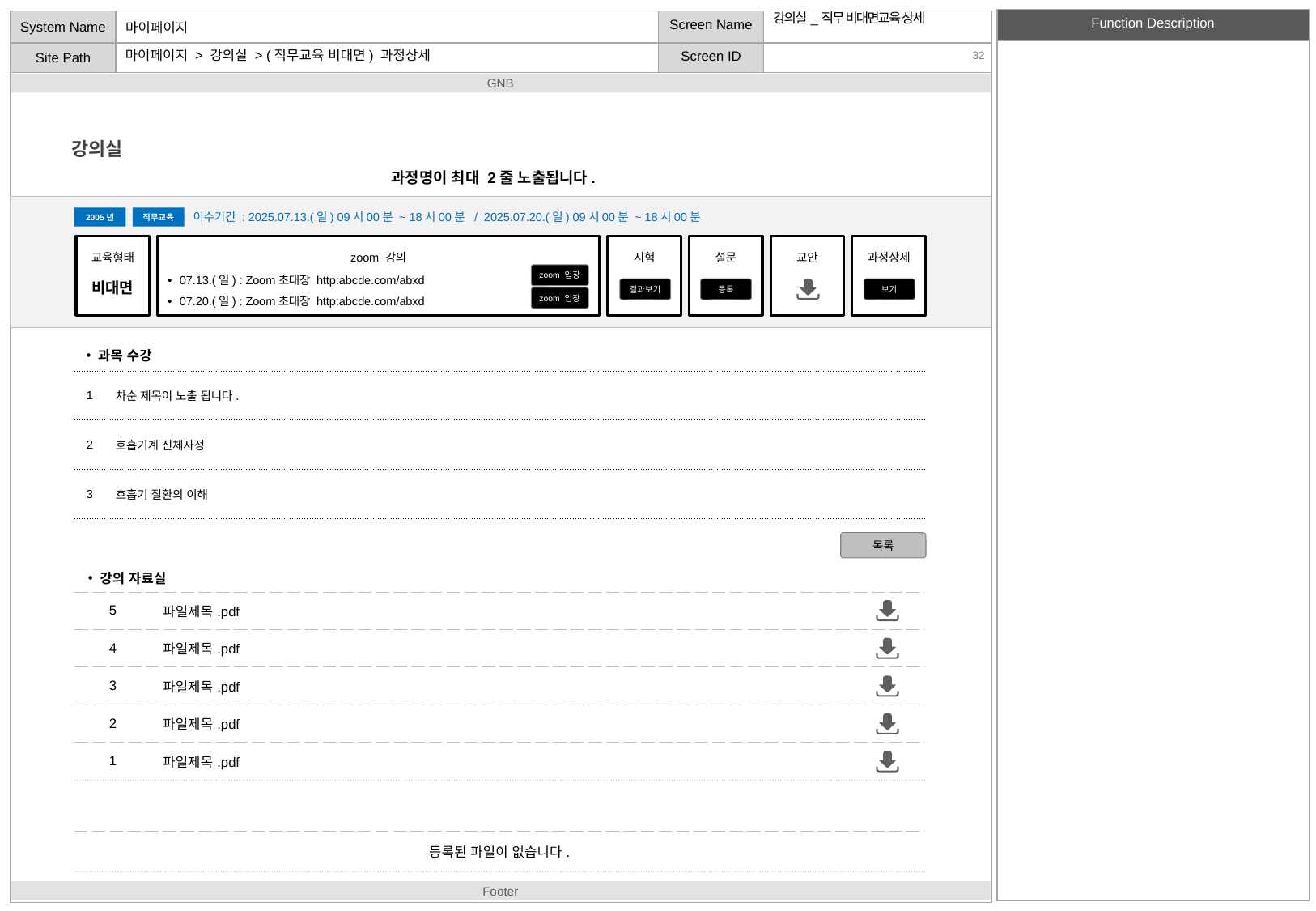

강의실_직무 비대면교육 상세

# 마이페이지 > 강의실 > (직무교육 비대면) 과정상세
강의실
과정명이 최대 2줄 노출됩니다.

이수기간 : 2025.07.13.(일) 09시00분 ~ 18시00분  /  2025.07.20.(일) 09시00분 ~ 18시00분
2005년
직무교육
교육형태

비대면
zoom 강의

시험
설문
교안
과정상세
07.13.(일) : Zoom초대장 http:abcde.com/abxd
07.20.(일) : Zoom초대장 http:abcde.com/abxd
zoom 입장
보기
결과보기
등록

zoom 입장
과목 수강
| 1 | 차순 제목이 노출 됩니다. |  |  |
| --- | --- | --- | --- |
| 2 | 호흡기계 신체사정 |  |  |
| 3 | 호흡기 질환의 이해 |  |  |
목록
강의 자료실
| 5 | 파일제목.pdf |  |
| --- | --- | --- |
| 4 | 파일제목.pdf |  |
| 3 | 파일제목.pdf |  |
| 2 | 파일제목.pdf |  |
| 1 | 파일제목.pdf |  |

| 등록된 파일이 없습니다. |
| --- |